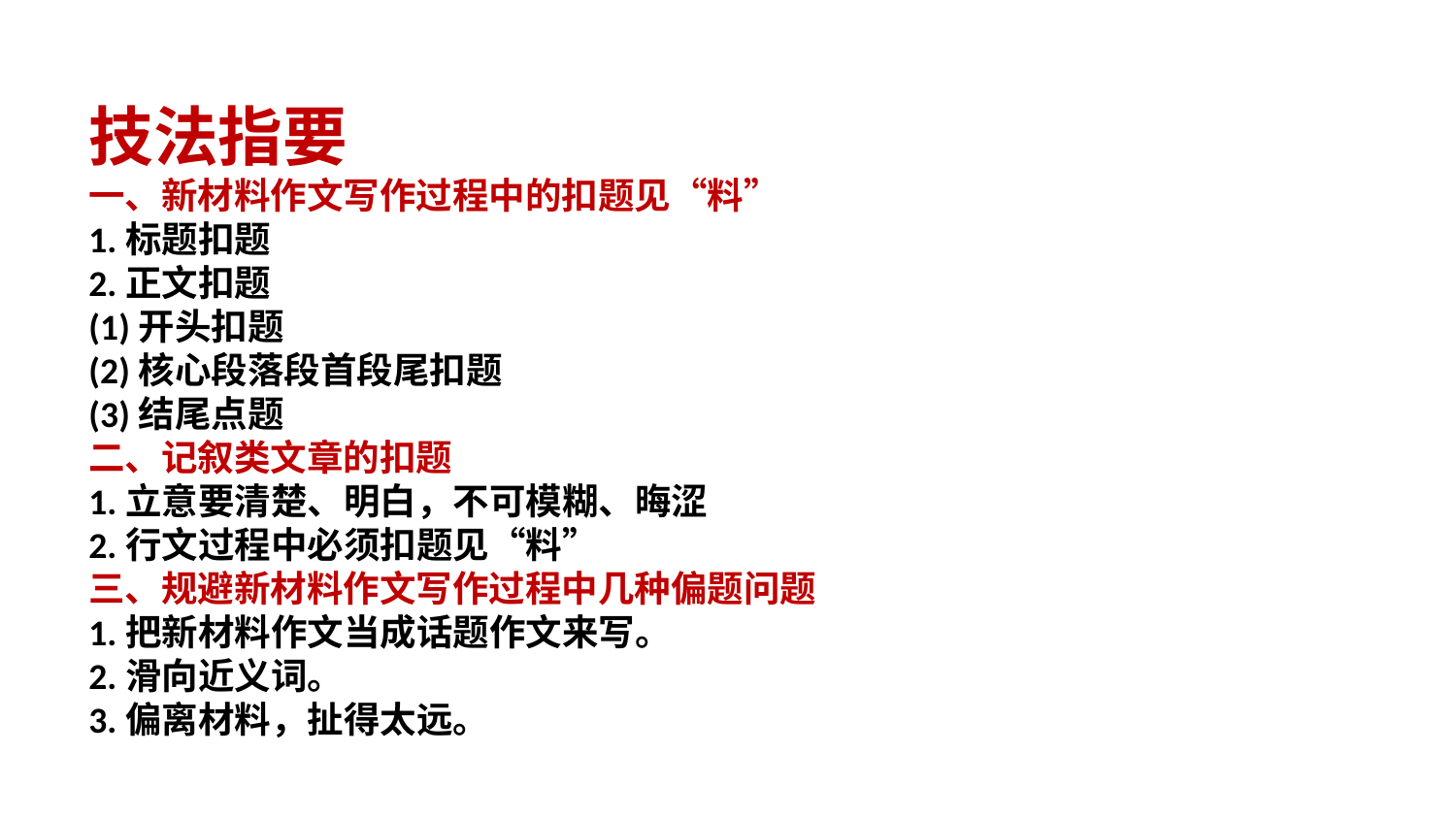

技法指要
一、新材料作文写作过程中的扣题见“料”
1.标题扣题
2.正文扣题
(1)开头扣题
(2)核心段落段首段尾扣题
(3)结尾点题
二、记叙类文章的扣题
1.立意要清楚、明白，不可模糊、晦涩
2.行文过程中必须扣题见“料”
三、规避新材料作文写作过程中几种偏题问题
1.把新材料作文当成话题作文来写。
2.滑向近义词。
3.偏离材料，扯得太远。